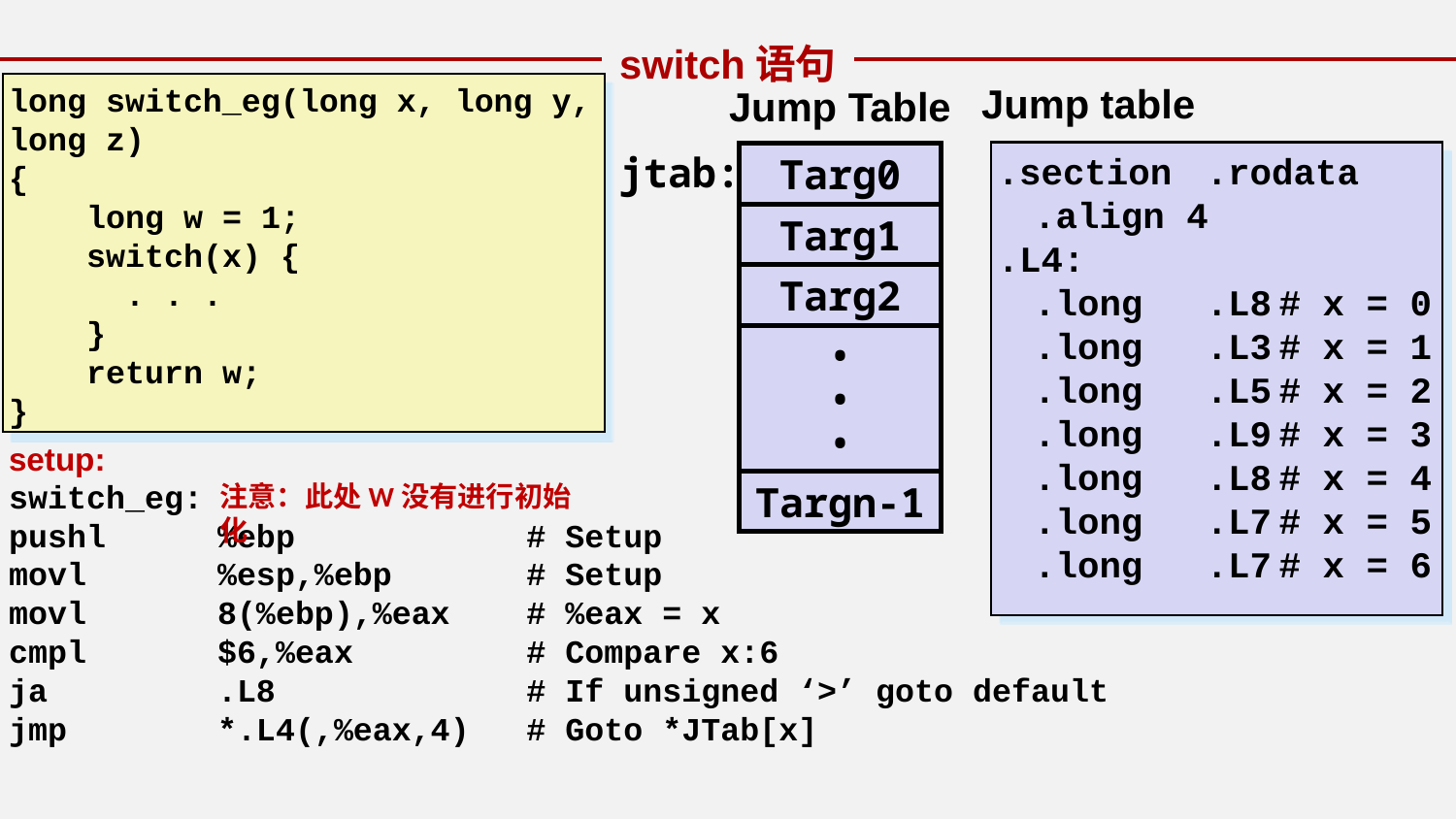

switch语句
Jump table
long switch_eg(long x, long y, long z)
{
    long w = 1;
    switch(x) {
      . . .
    }
    return w;
}
Jump Table
jtab:
Targ0
Targ1
Targ2
•
•
•
Targn-1
.section	.rodata
	.align 4
.L4:
	.long	.L8	# x = 0
	.long	.L3	# x = 1
	.long	.L5	# x = 2
	.long	.L9	# x = 3
	.long	.L8	# x = 4
	.long	.L7	# x = 5
	.long	.L7	# x = 6
setup:
switch_eg:
pushl	%ebp	# Setup
movl	%esp,%ebp	# Setup
movl	8(%ebp),%eax	# %eax = x
cmpl	$6,%eax	# Compare x:6
ja		.L8   	# If unsigned ‘>’ goto default
jmp	*.L4(,%eax,4) 	# Goto *JTab[x]
注意：此处W没有进行初始化